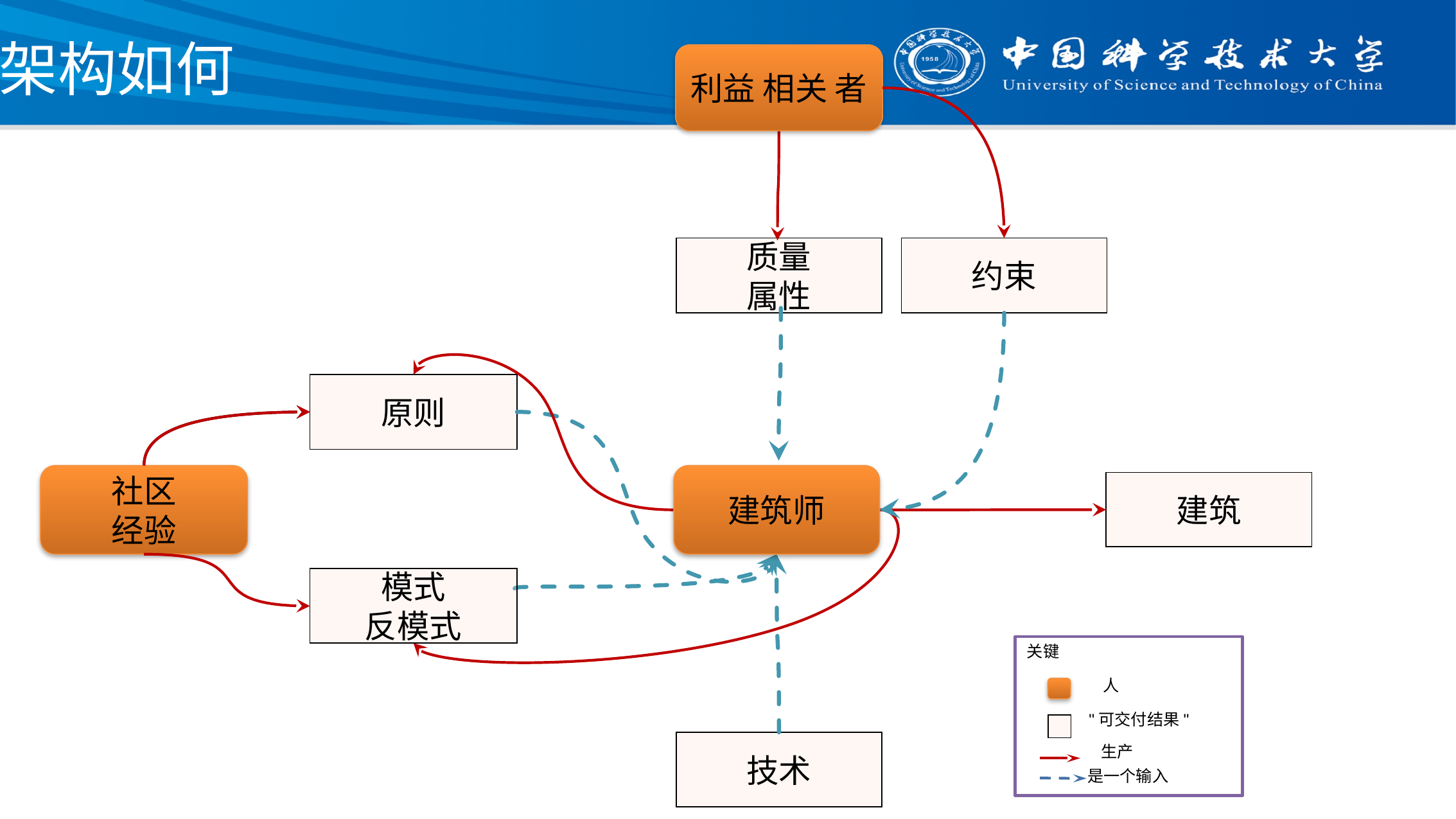

# 架构如何
利益 相关 者
质量
属性
约束
原则
社区
经验
建筑师
建筑
模式
反模式
关键

人

"可交付结果"

生产
是一个输入
技术